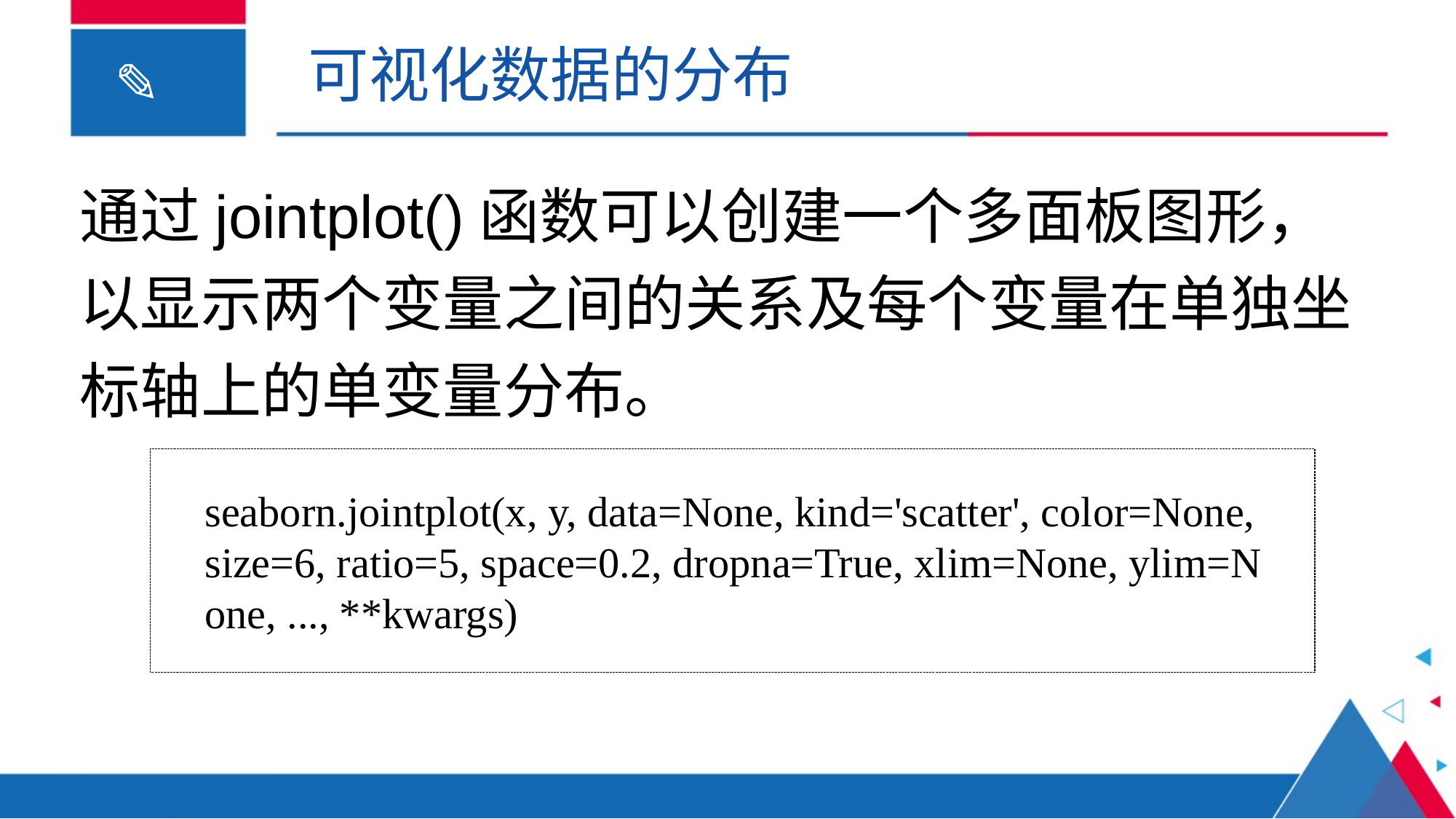

可视化数据的分布
通过jointplot()函数可以创建一个多面板图形，以显示两个变量之间的关系及每个变量在单独坐标轴上的单变量分布。

seaborn.jointplot(x, y, data=None, kind='scatter', color=None, size=6, ratio=5, space=0.2, dropna=True, xlim=None, ylim=None, ..., **kwargs)